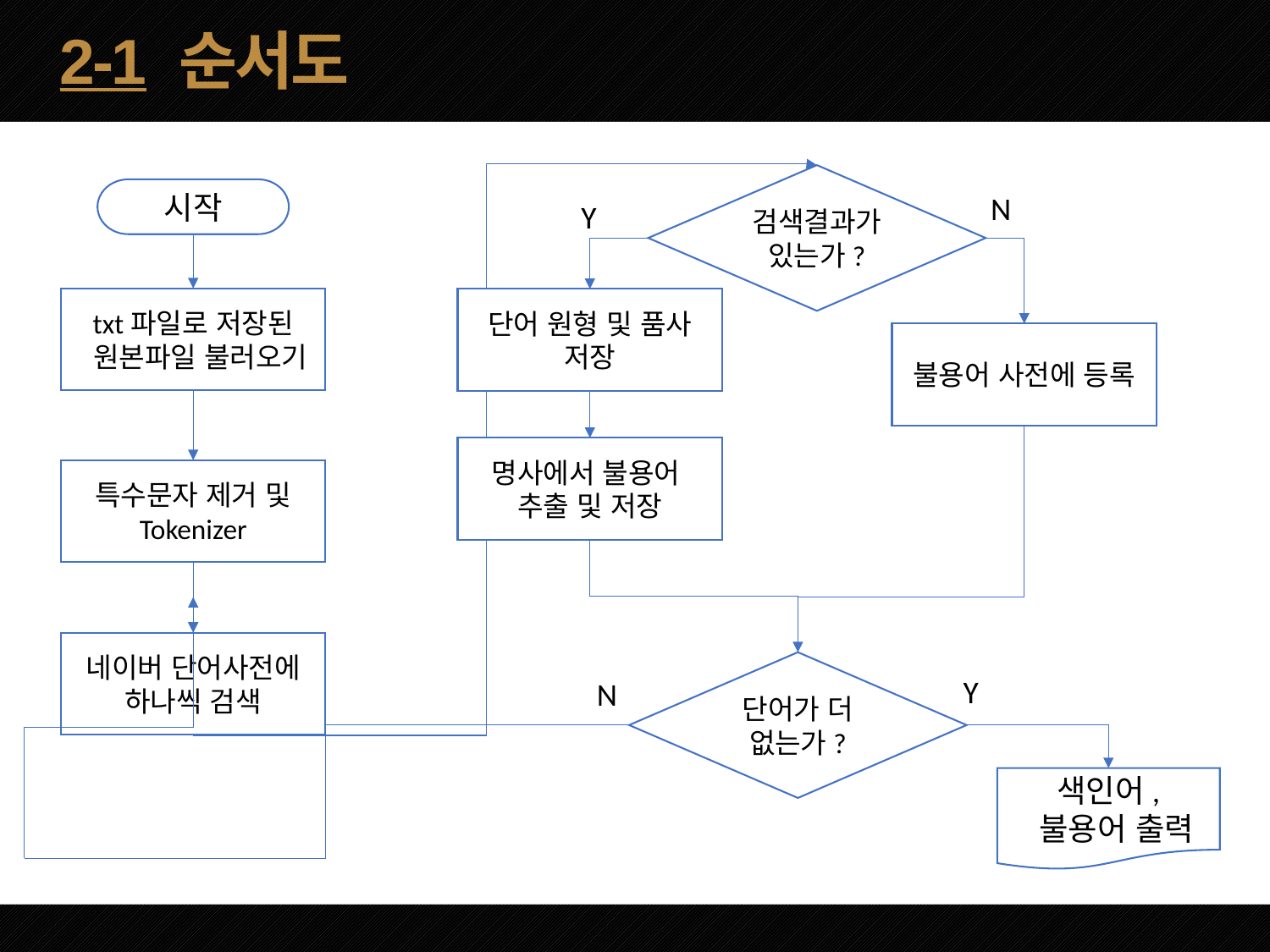

2-1 순서도
검색결과가 있는가?
시작
N
Y
txt파일로 저장된
 원본파일 불러오기
단어 원형 및 품사 저장
불용어 사전에 등록
명사에서 불용어
추출 및 저장
특수문자 제거 및
Tokenizer
네이버 단어사전에 하나씩 검색
단어가 더 없는가?
Y
N
색인어,
 불용어 출력